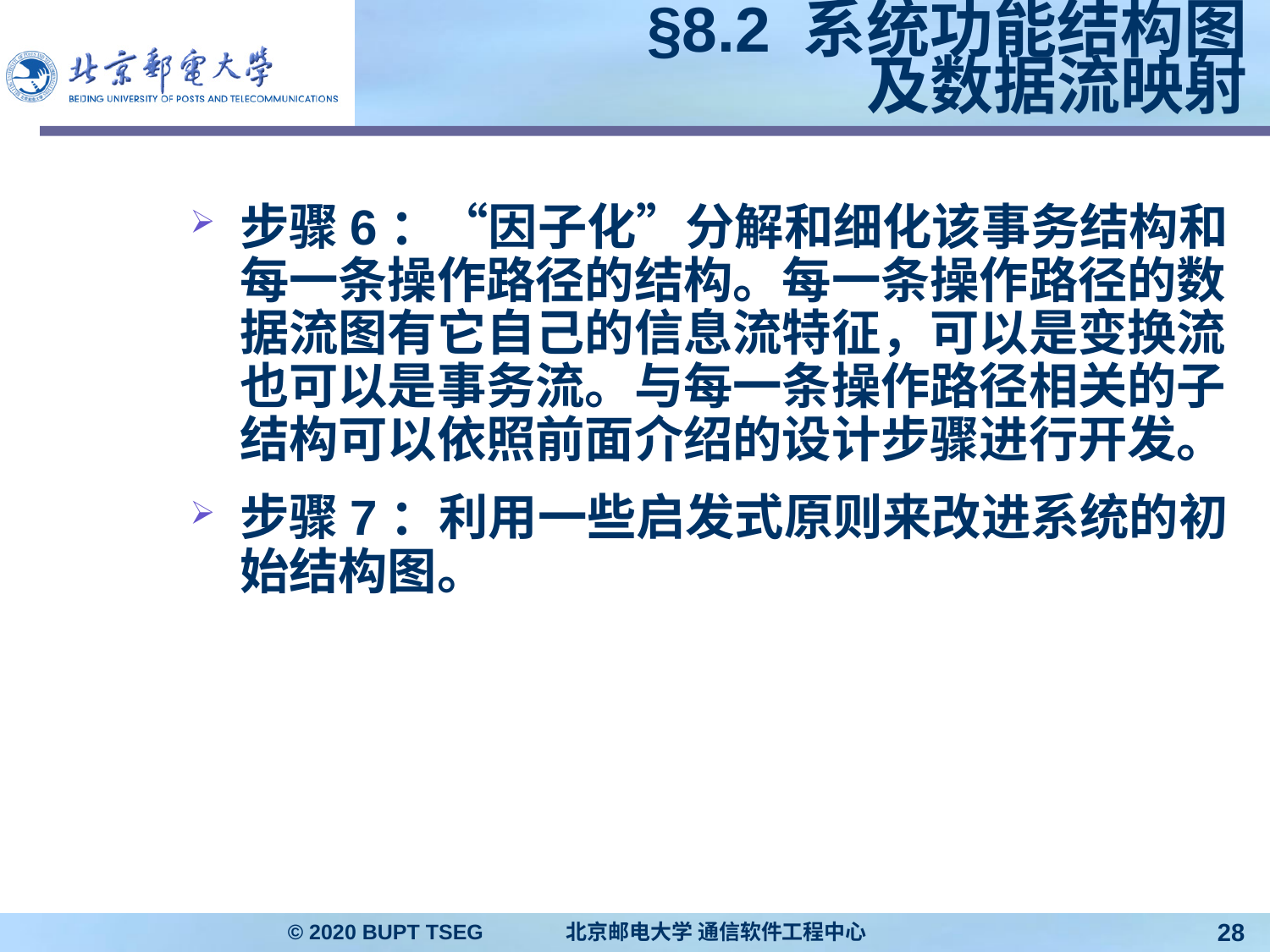

# §8.2 系统功能结构图 及数据流映射
步骤6：“因子化”分解和细化该事务结构和每一条操作路径的结构。每一条操作路径的数据流图有它自己的信息流特征，可以是变换流也可以是事务流。与每一条操作路径相关的子结构可以依照前面介绍的设计步骤进行开发。
步骤7：利用一些启发式原则来改进系统的初始结构图。
© 2020 BUPT TSEG             北京邮电大学 通信软件工程中心